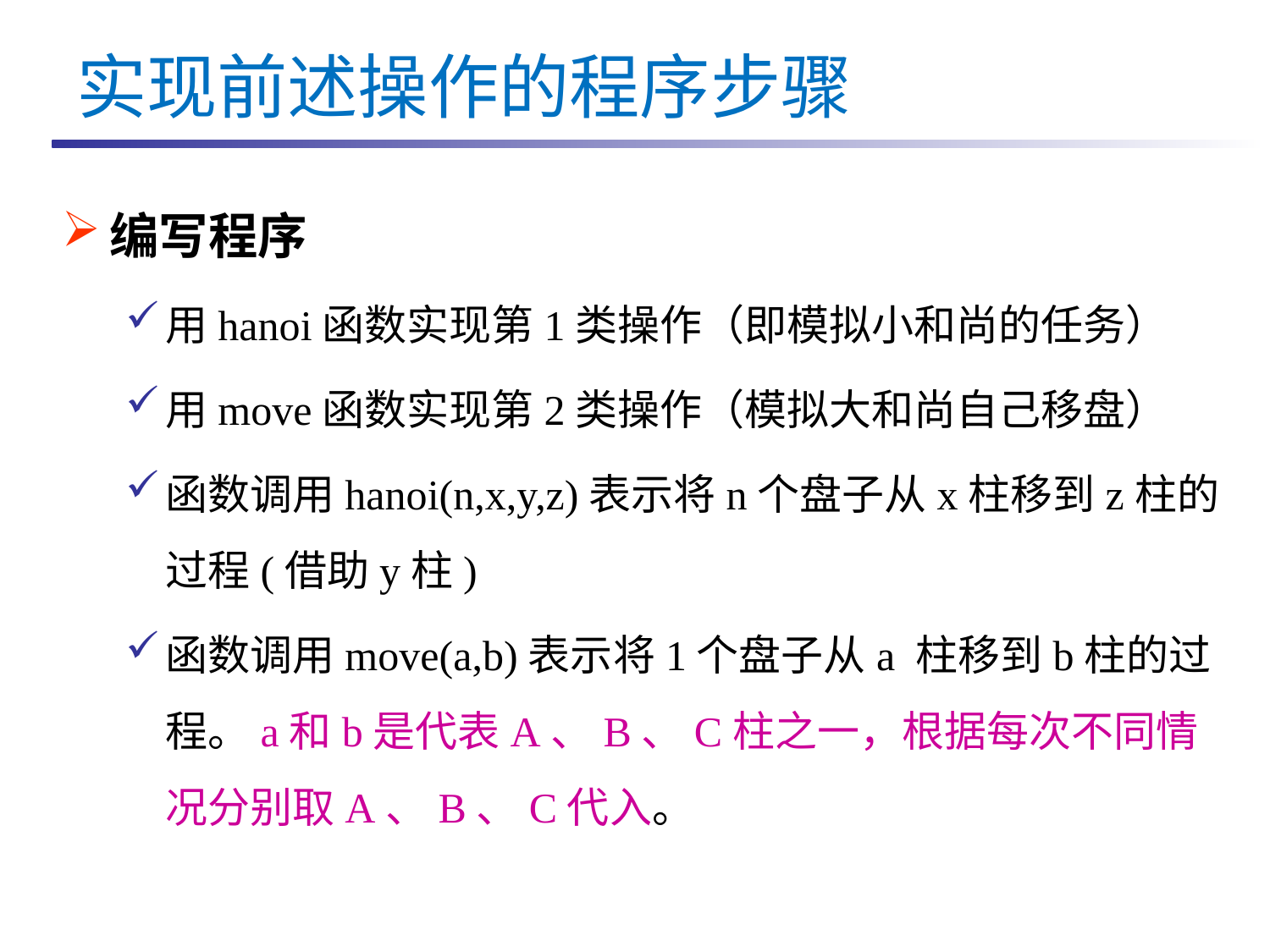

实现前述操作的程序步骤
编写程序
用hanoi函数实现第1类操作（即模拟小和尚的任务）
用move函数实现第2类操作（模拟大和尚自己移盘）
函数调用hanoi(n,x,y,z)表示将n个盘子从x柱移到z柱的过程(借助y柱)
函数调用move(a,b)表示将1个盘子从a 柱移到b柱的过程。a和b是代表A、B、C柱之一，根据每次不同情况分别取A、B、C代入。